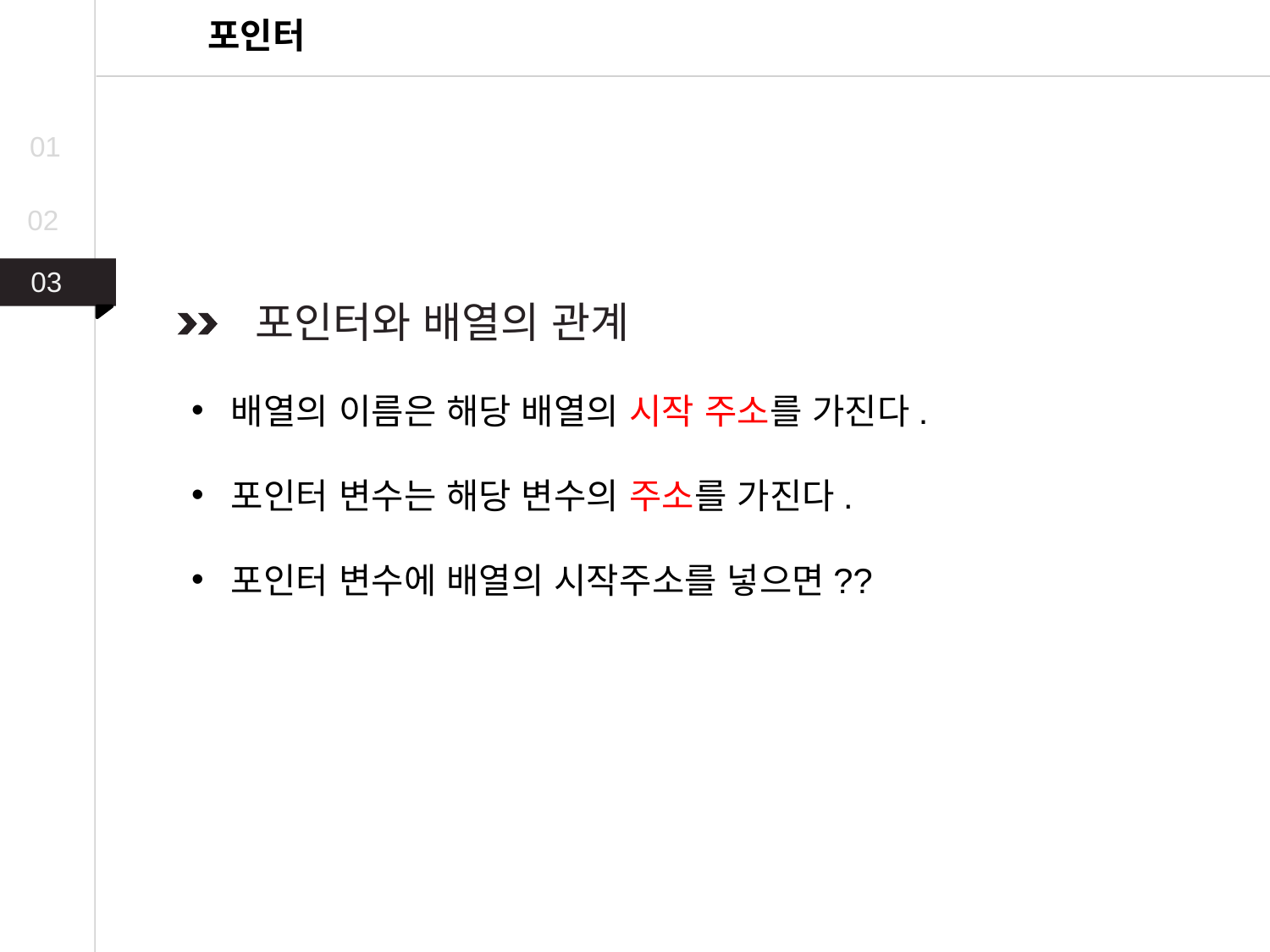

포인터
01
02
03

03
02
  포인터와 배열의 관계

배열의 이름은 해당 배열의 시작 주소를 가진다.

포인터 변수는 해당 변수의 주소를 가진다.

포인터 변수에 배열의 시작주소를 넣으면??